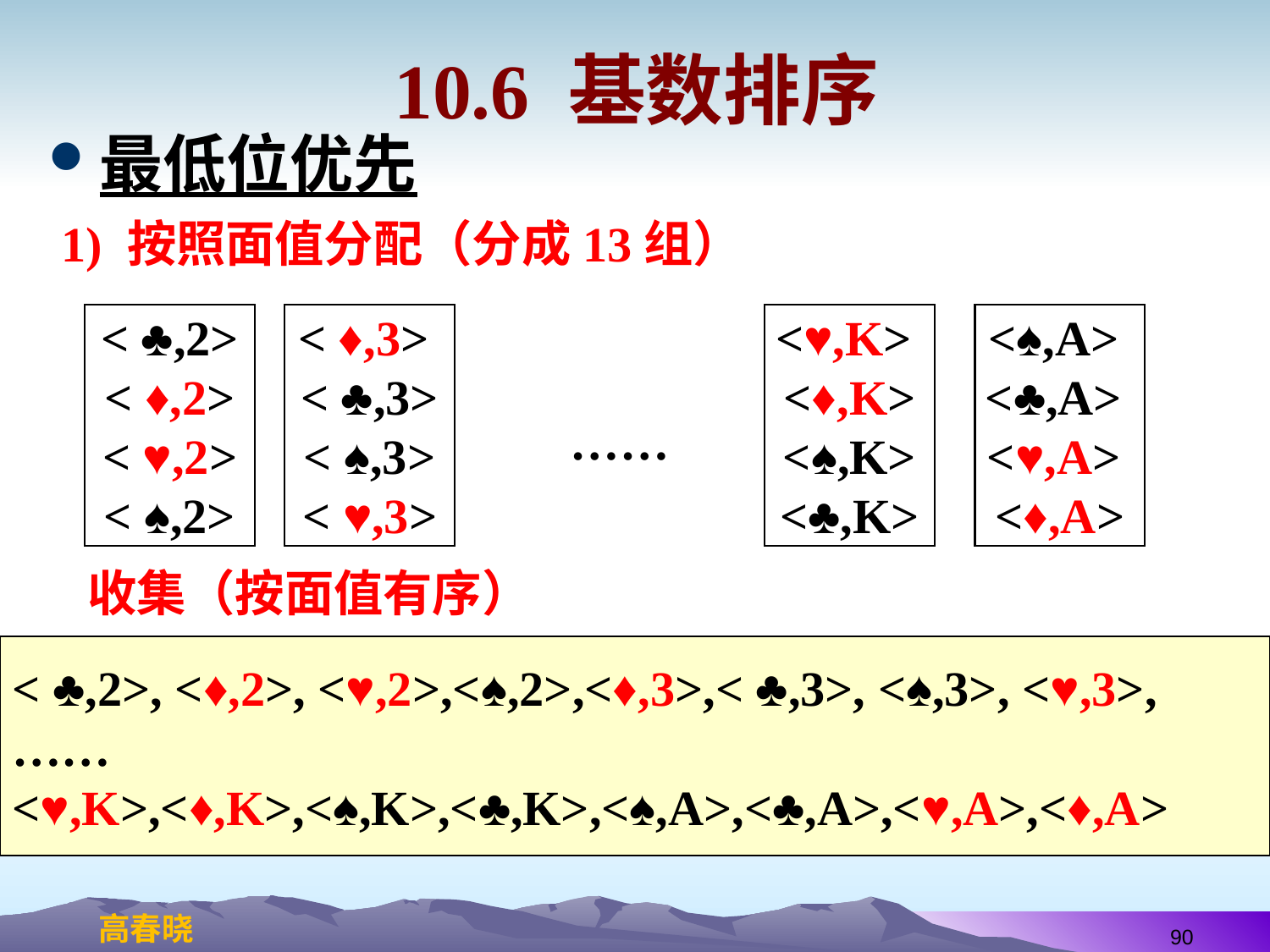

# 10.6 基数排序
最低位优先
1) 按照面值分配（分成13组）
< ♣,2>
< ♦,2>
< ♥,2>
< ♠,2>
< ♦,3>
< ♣,3>
< ♠,3>
< ♥,3>
<♥,K>
<♦,K>
<♠,K>
<♣,K>
<♠,A>
<♣,A>
<♥,A>
<♦,A>
……
收集（按面值有序）
< ♣,2>, <♦,2>, <♥,2>,<♠,2>,<♦,3>,< ♣,3>, <♠,3>, <♥,3>,
……
<♥,K>,<♦,K>,<♠,K>,<♣,K>,<♠,A>,<♣,A>,<♥,A>,<♦,A>
90